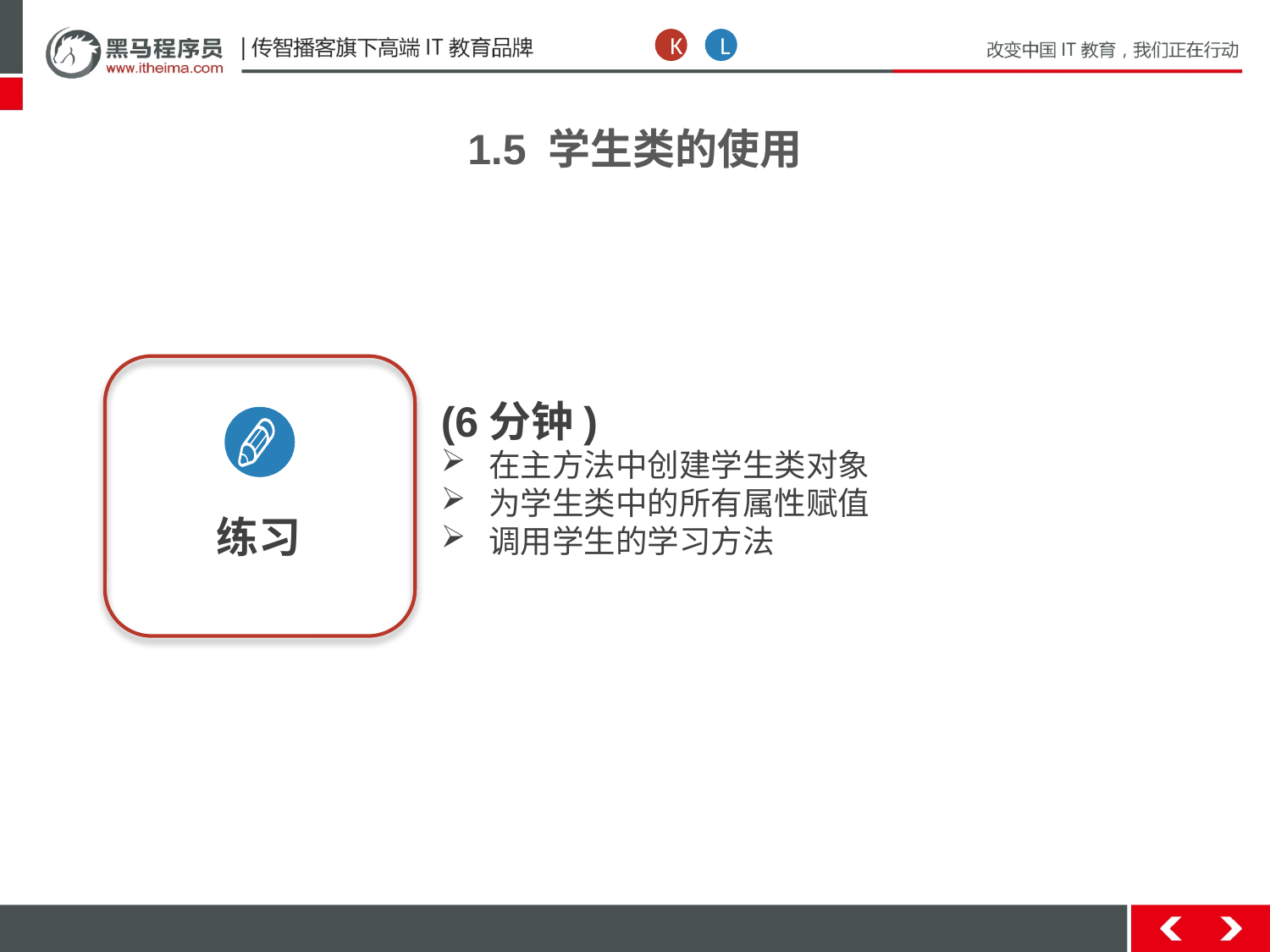

K
L
1.5 学生类的使用

练习
(6分钟)
在主方法中创建学生类对象
为学生类中的所有属性赋值
调用学生的学习方法